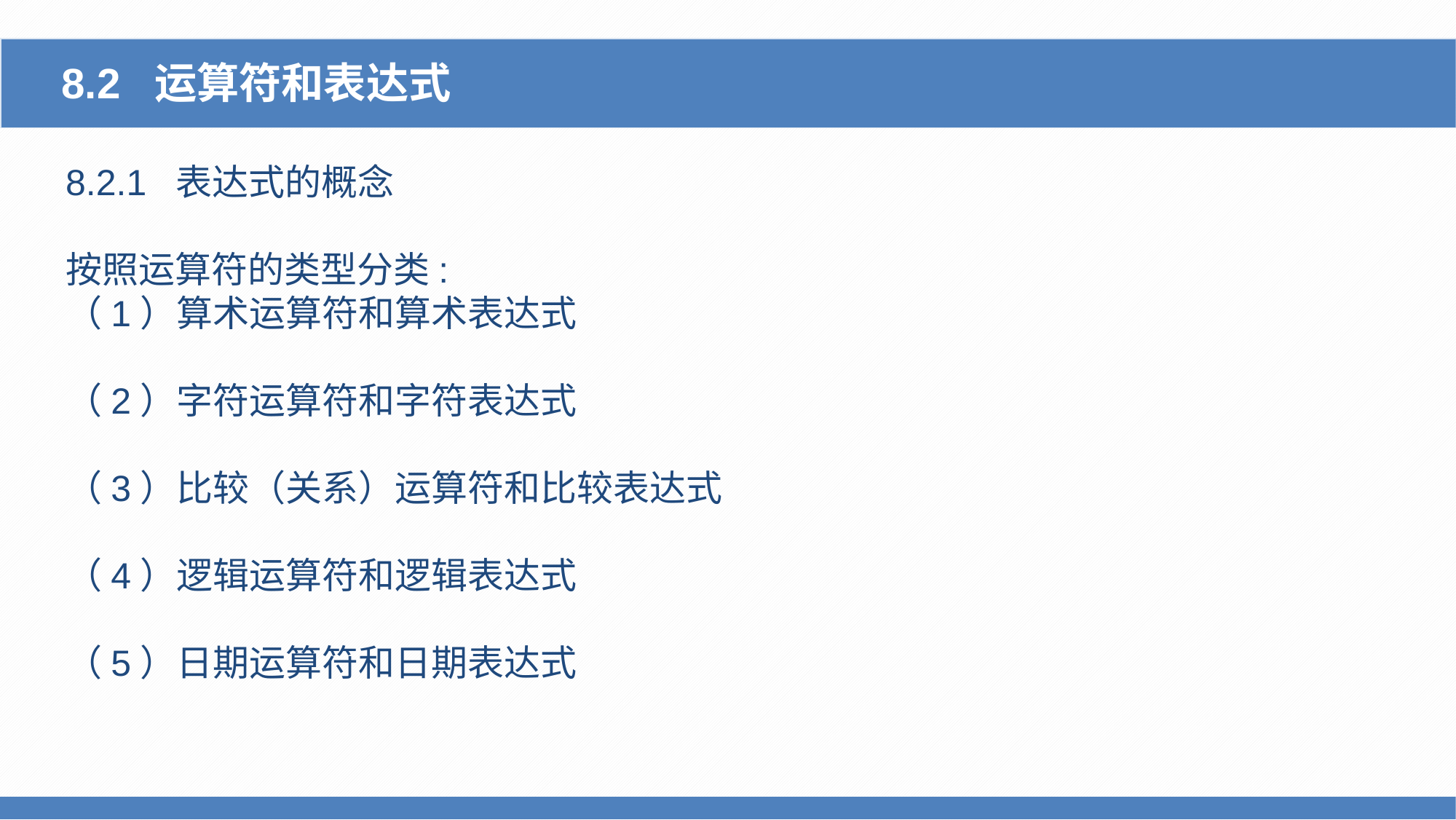

8.2  运算符和表达式
8.2.1  表达式的概念

按照运算符的类型分类:
（1）算术运算符和算术表达式

（2）字符运算符和字符表达式

（3）比较（关系）运算符和比较表达式

（4）逻辑运算符和逻辑表达式

（5）日期运算符和日期表达式